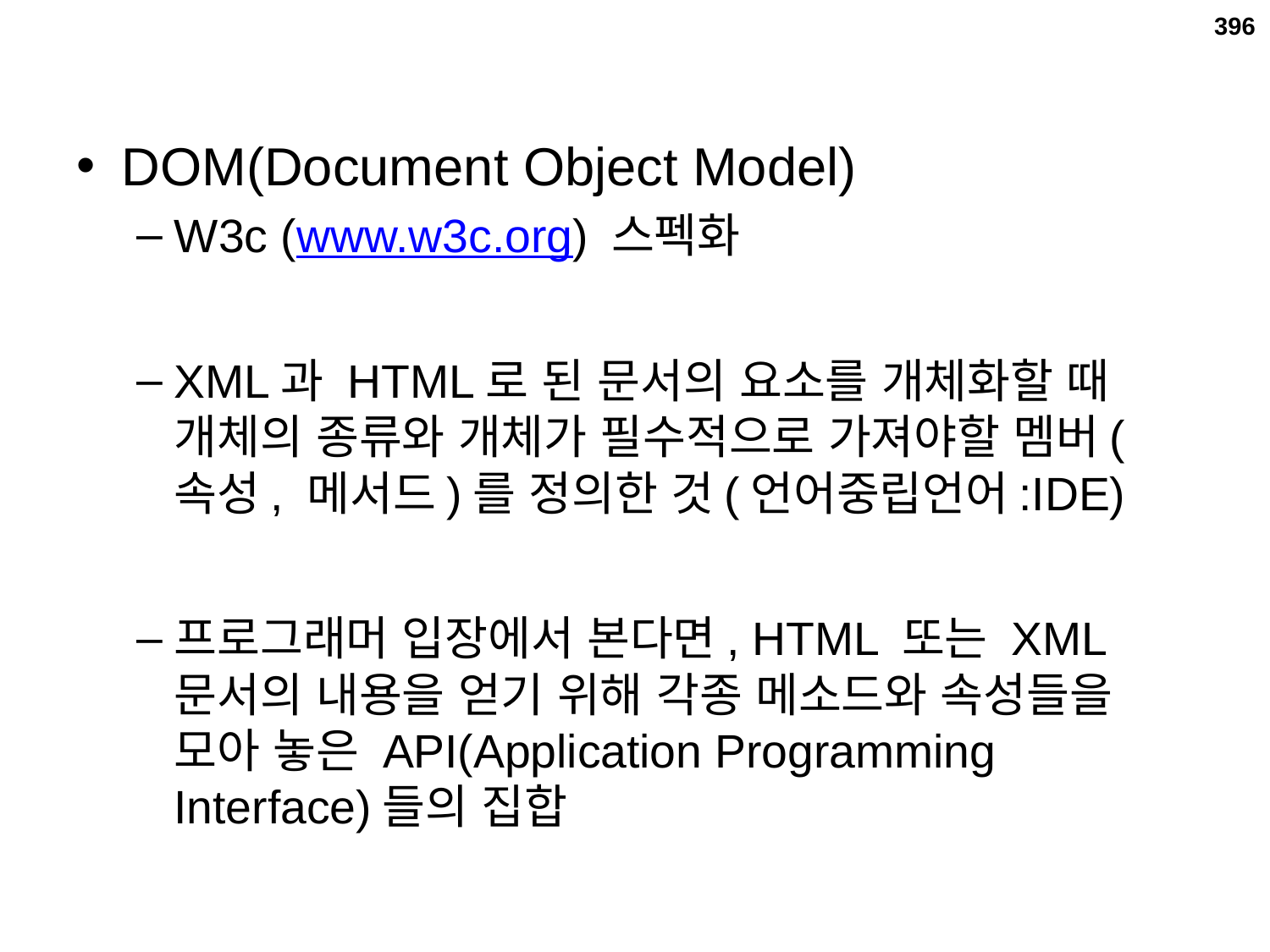

396
DOM(Document Object Model)
W3c (www.w3c.org) 스펙화

XML과 HTML로 된 문서의 요소를 개체화할 때 개체의 종류와 개체가 필수적으로 가져야할 멤버(속성, 메서드)를 정의한 것(언어중립언어:IDE)

프로그래머 입장에서 본다면, HTML 또는 XML 문서의 내용을 얻기 위해 각종 메소드와 속성들을 모아 놓은 API(Application Programming Interface)들의 집합